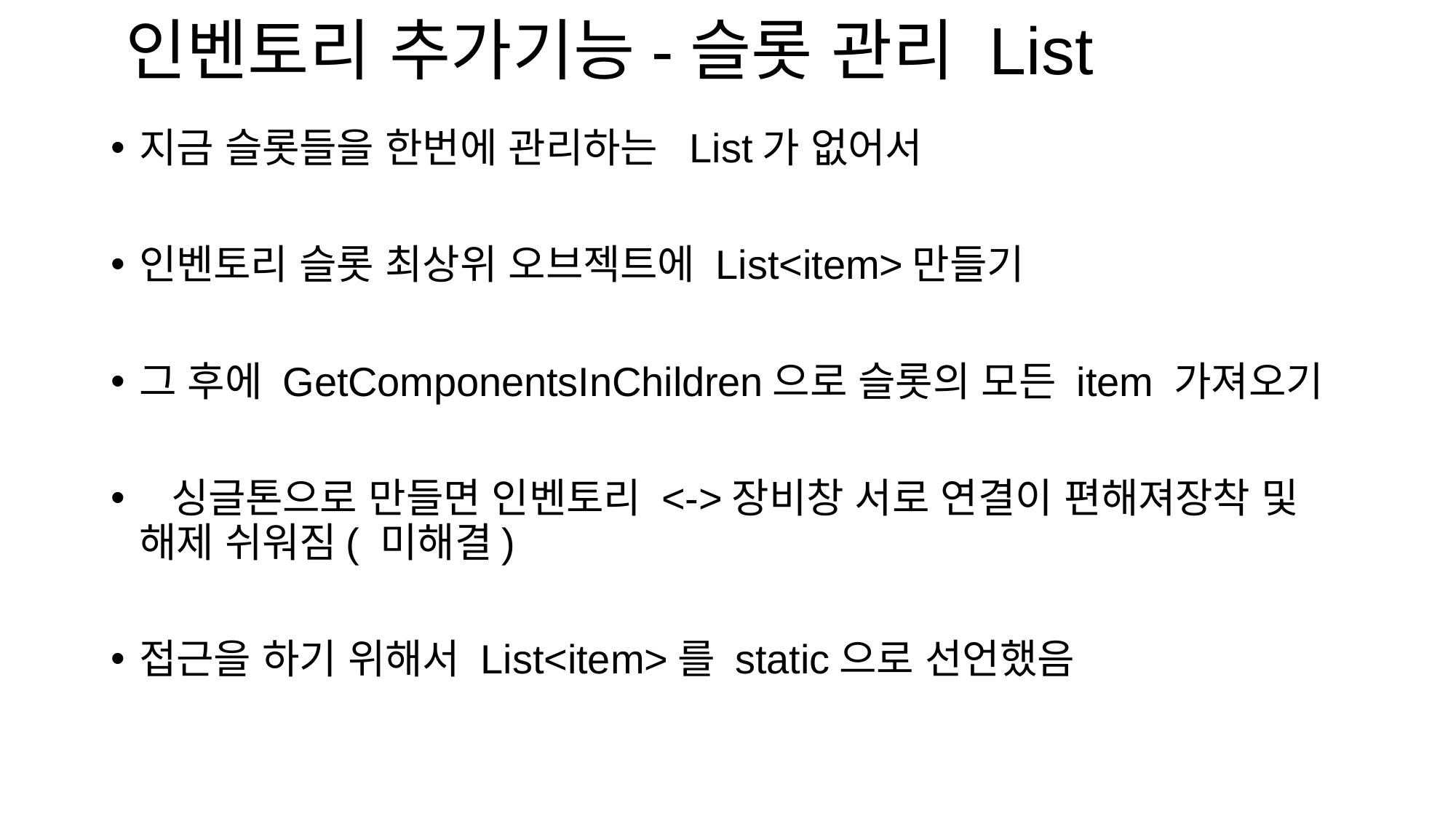

# 인벤토리 추가기능-슬롯 관리 List
지금 슬롯들을 한번에 관리하는  List가 없어서

인벤토리 슬롯 최상위 오브젝트에 List<item>만들기

그 후에 GetComponentsInChildren으로 슬롯의 모든 item 가져오기

  싱글톤으로 만들면 인벤토리 <->장비창 서로 연결이 편해져장착 및 해제 쉬워짐( 미해결)

접근을 하기 위해서 List<item>를 static으로 선언했음